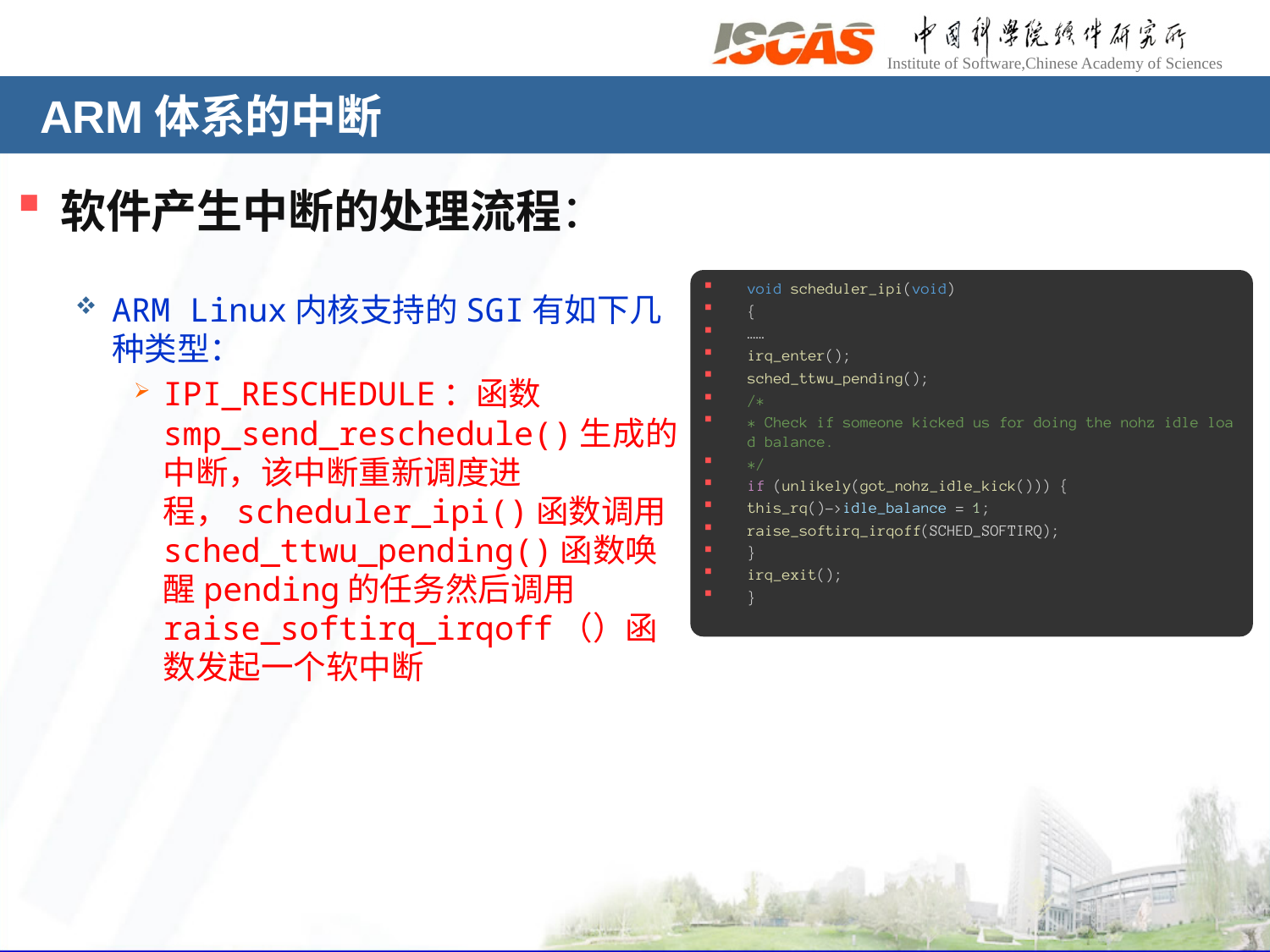

# ARM体系的中断
软件产生中断的处理流程：

ARM Linux内核支持的SGI有如下几种类型：
IPI_RESCHEDULE：函数smp_send_reschedule()生成的中断，该中断重新调度进程，scheduler_ipi()函数调用sched_ttwu_pending()函数唤醒pending的任务然后调用raise_softirq_irqoff（）函数发起一个软中断

void scheduler_ipi(void)
{
……
irq_enter();
sched_ttwu_pending();
/*
* Check if someone kicked us for doing the nohz idle load balance.
*/
if (unlikely(got_nohz_idle_kick())) {
this_rq()->idle_balance = 1;
raise_softirq_irqoff(SCHED_SOFTIRQ);
}
irq_exit();
}